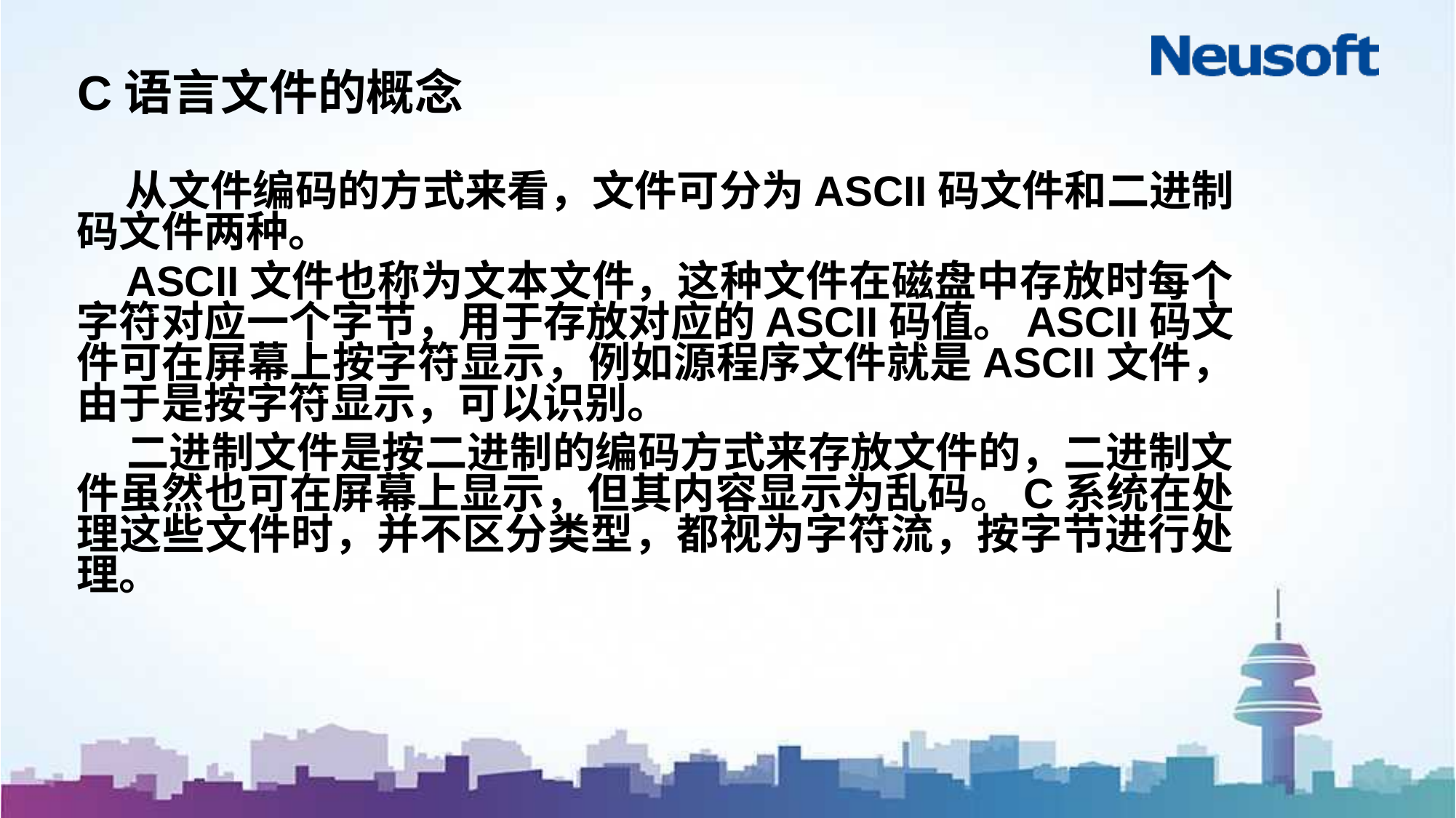

# C语言文件的概念
    从文件编码的方式来看，文件可分为ASCII码文件和二进制码文件两种。
    ASCII文件也称为文本文件，这种文件在磁盘中存放时每个字符对应一个字节，用于存放对应的ASCII码值。ASCII码文件可在屏幕上按字符显示，例如源程序文件就是ASCII文件，由于是按字符显示，可以识别。
    二进制文件是按二进制的编码方式来存放文件的，二进制文件虽然也可在屏幕上显示，但其内容显示为乱码。C系统在处理这些文件时，并不区分类型，都视为字符流，按字节进行处理。